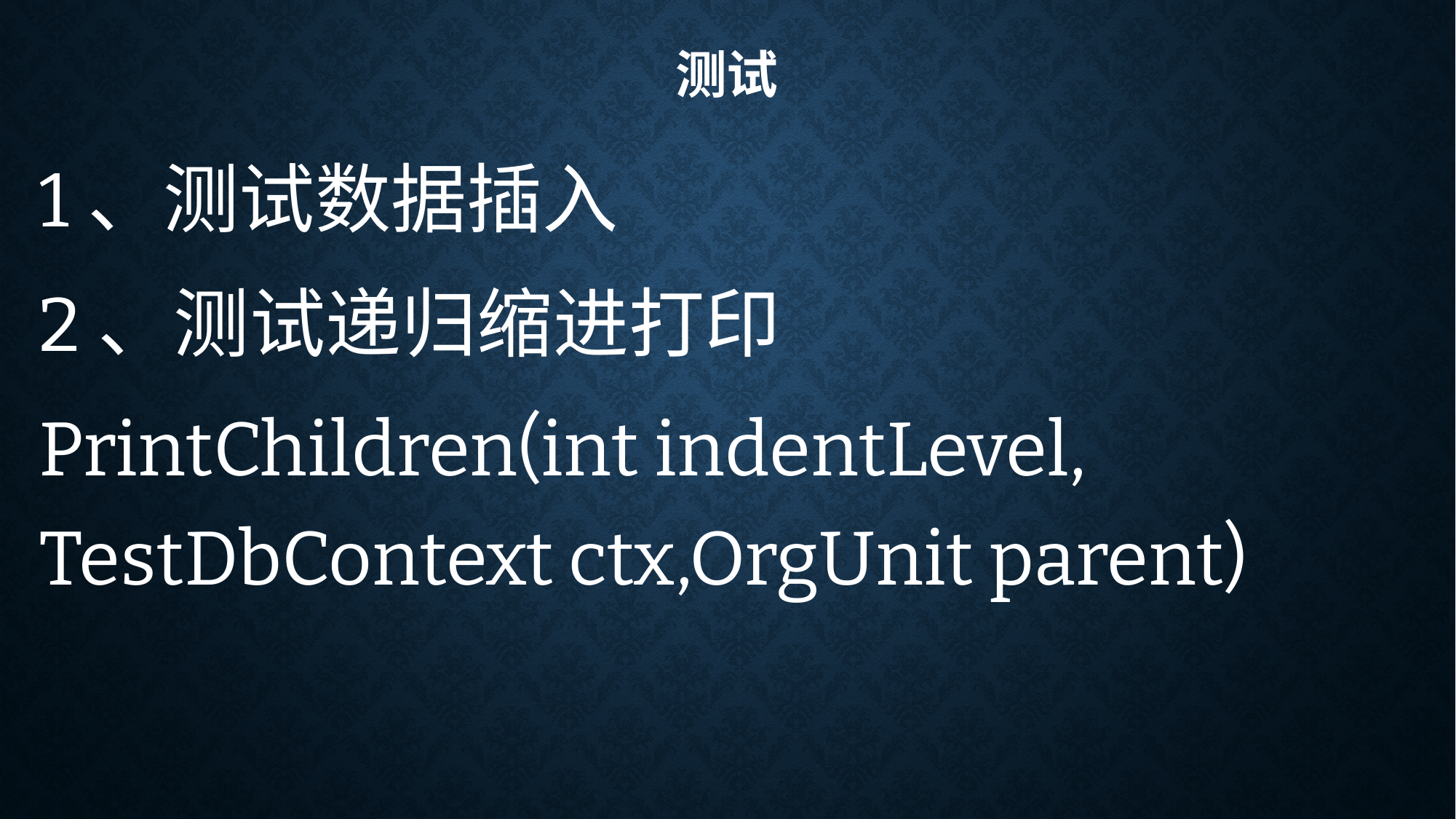

# 测试
1、测试数据插入
2、测试递归缩进打印
PrintChildren(int indentLevel, TestDbContext ctx,OrgUnit parent)